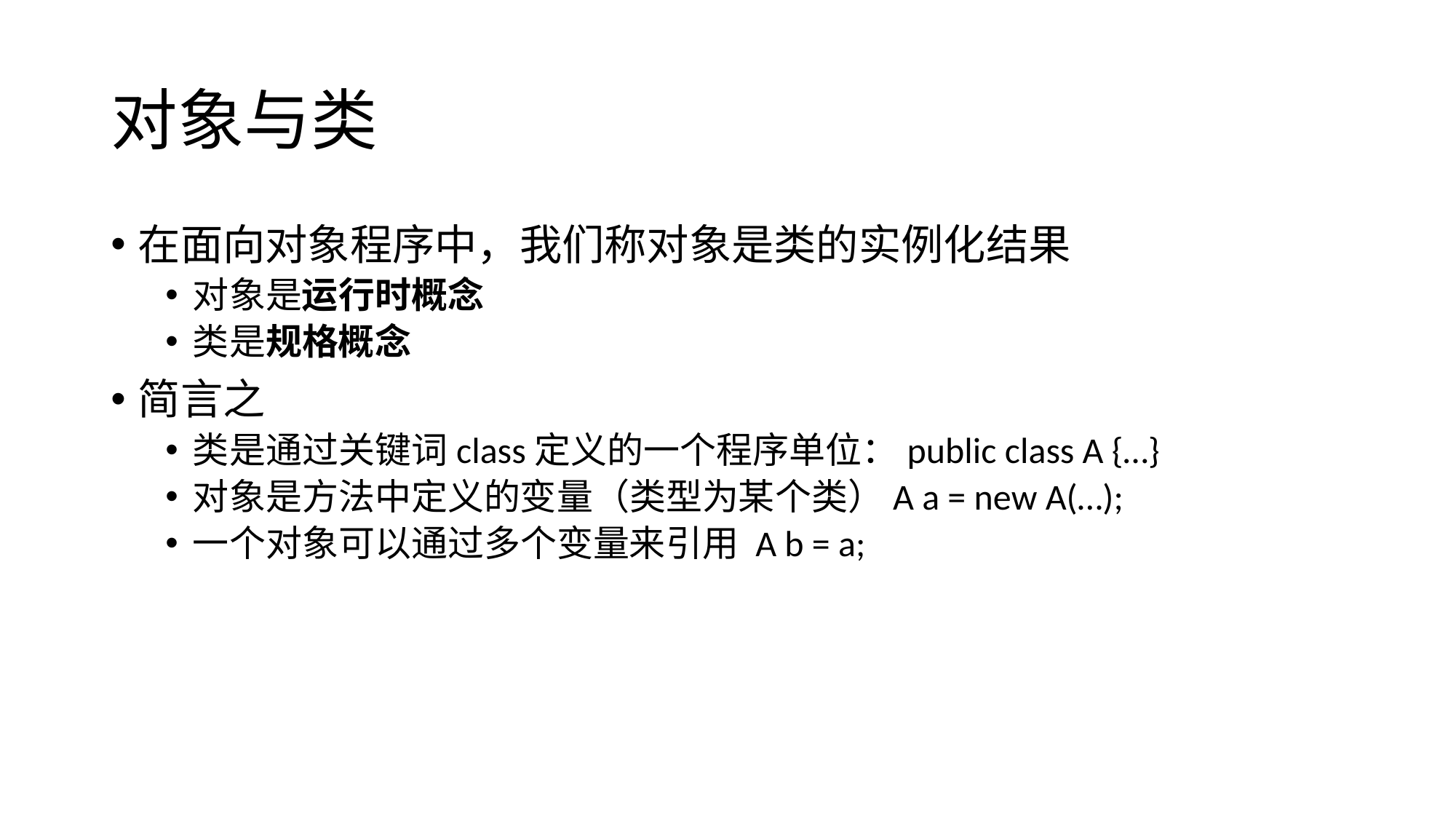

# 对象与类
在面向对象程序中，我们称对象是类的实例化结果
对象是运行时概念
类是规格概念
简言之
类是通过关键词class定义的一个程序单位：public class A {…}
对象是方法中定义的变量（类型为某个类）A a = new A(…);
一个对象可以通过多个变量来引用 A b = a;